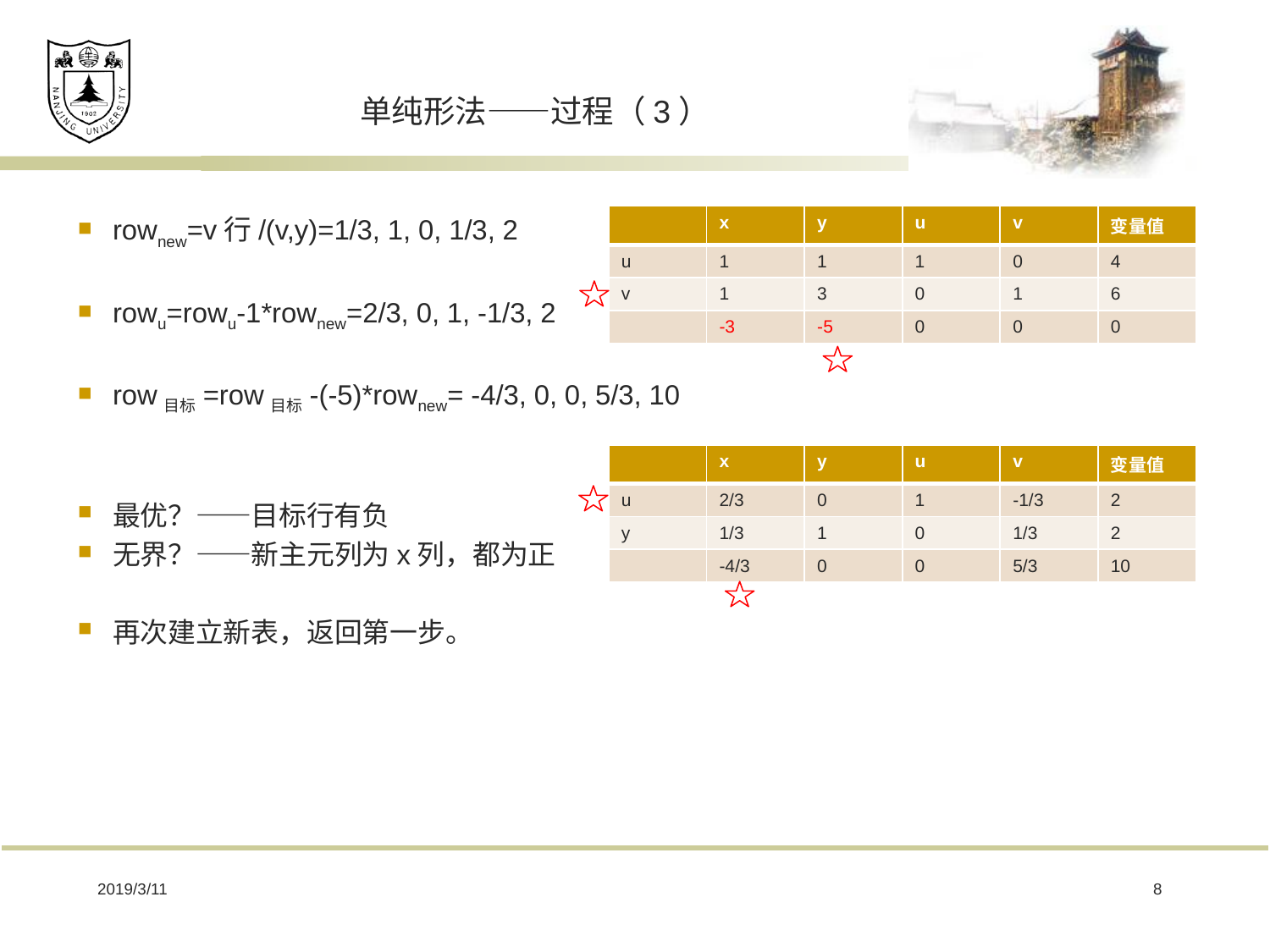

# 单纯形法——过程（3）
rownew=v行/(v,y)=1/3, 1, 0, 1/3, 2

rowu=rowu-1*rownew=2/3, 0, 1, -1/3, 2

row目标=row目标-(-5)*rownew= -4/3, 0, 0, 5/3, 10

最优？——目标行有负
无界？——新主元列为x列，都为正

再次建立新表，返回第一步。
|  | x | y | u | v | 变量值 |
| --- | --- | --- | --- | --- | --- |
| u | 1 | 1 | 1 | 0 | 4 |
| v | 1 | 3 | 0 | 1 | 6 |
|  | -3 | -5 | 0 | 0 | 0 |

|  | x | y | u | v | 变量值 |
| --- | --- | --- | --- | --- | --- |
| u | 2/3 | 0 | 1 | -1/3 | 2 |
| y | 1/3 | 1 | 0 | 1/3 | 2 |
|  | -4/3 | 0 | 0 | 5/3 | 10 |

2019/3/11
8